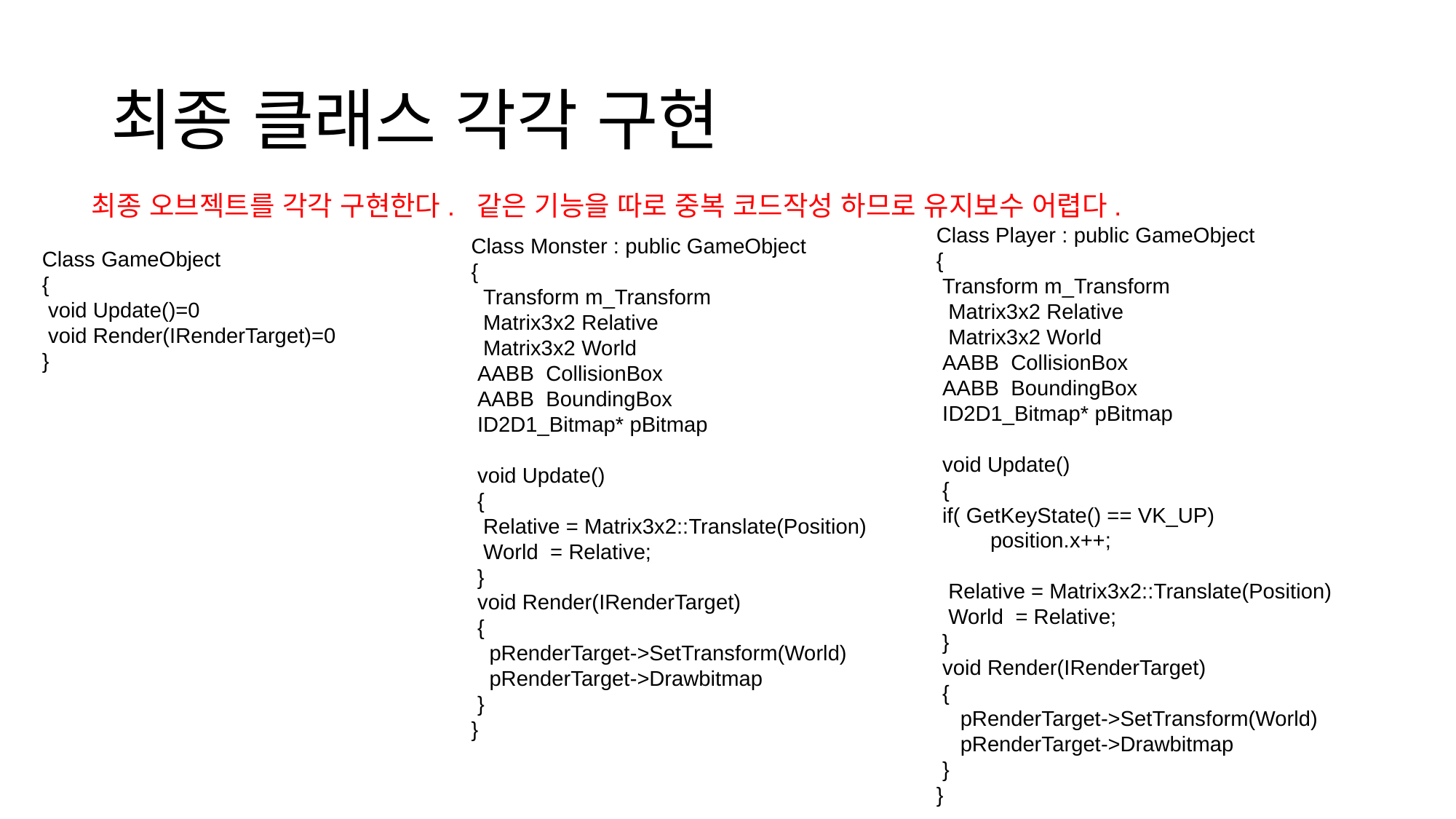

# 최종 클래스 각각 구현
최종 오브젝트를 각각 구현한다.  같은 기능을 따로 중복 코드작성 하므로 유지보수 어렵다.
Class Player : public GameObject
{
 Transform m_Transform
  Matrix3x2 Relative
  Matrix3x2 World
 AABB  CollisionBox
 AABB  BoundingBox
 ID2D1_Bitmap* pBitmap

 void Update()
 {
 if( GetKeyState() == VK_UP)
         position.x++;

  Relative = Matrix3x2::Translate(Position)
  World  = Relative;
 }
 void Render(IRenderTarget)
 {
    pRenderTarget->SetTransform(World)
    pRenderTarget->Drawbitmap
 }
}
Class Monster : public GameObject
{
  Transform m_Transform
  Matrix3x2 Relative
  Matrix3x2 World
 AABB  CollisionBox
 AABB  BoundingBox
 ID2D1_Bitmap* pBitmap

 void Update()
 {
  Relative = Matrix3x2::Translate(Position)
  World  = Relative;
 }
 void Render(IRenderTarget)
 {
   pRenderTarget->SetTransform(World)
   pRenderTarget->Drawbitmap
 }
}
Class GameObject
{
 void Update()=0
 void Render(IRenderTarget)=0
}